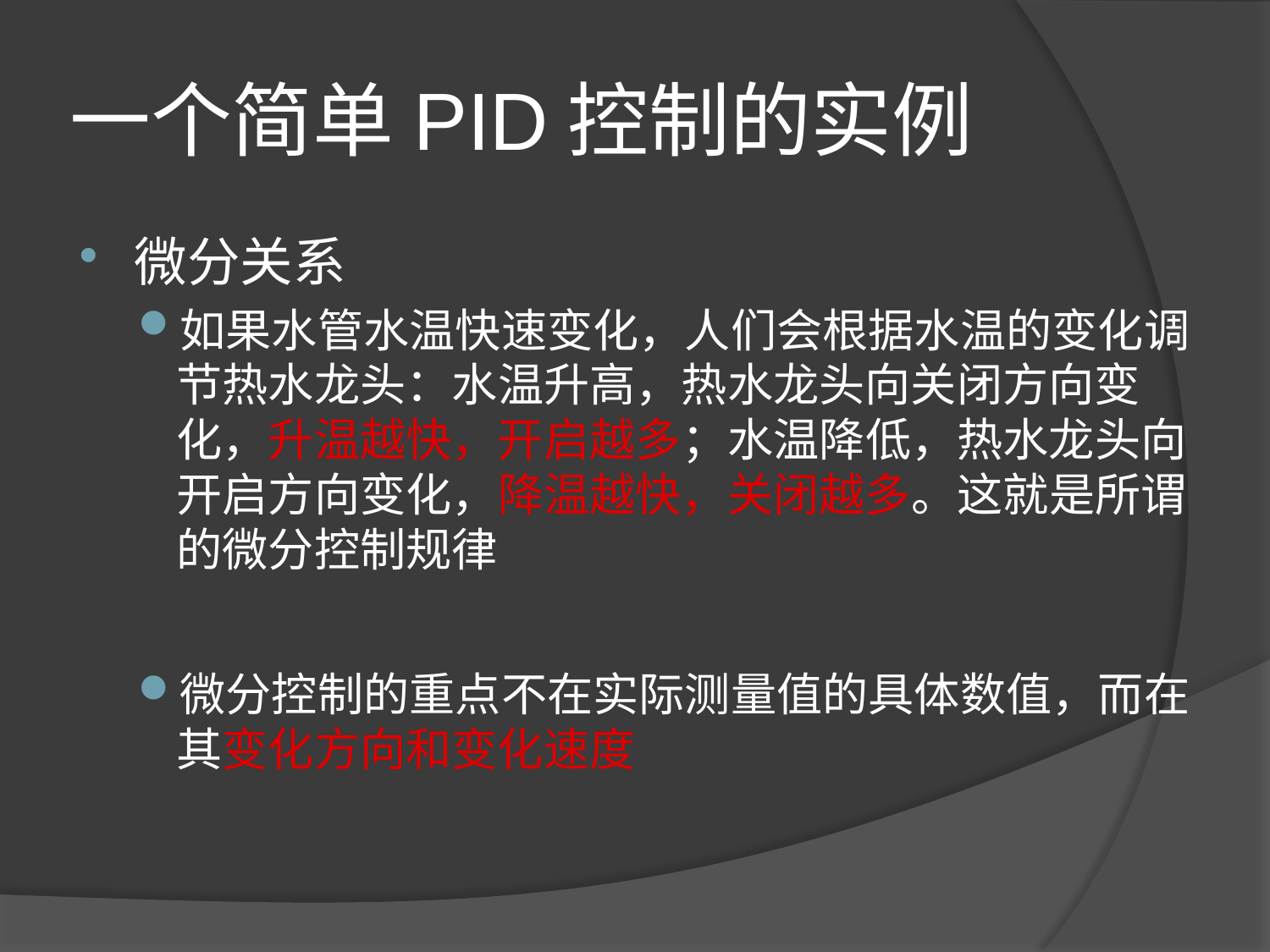

# 一个简单PID控制的实例
微分关系
如果水管水温快速变化，人们会根据水温的变化调节热水龙头：水温升高，热水龙头向关闭方向变化，升温越快，开启越多；水温降低，热水龙头向开启方向变化，降温越快，关闭越多。这就是所谓的微分控制规律

微分控制的重点不在实际测量值的具体数值，而在其变化方向和变化速度